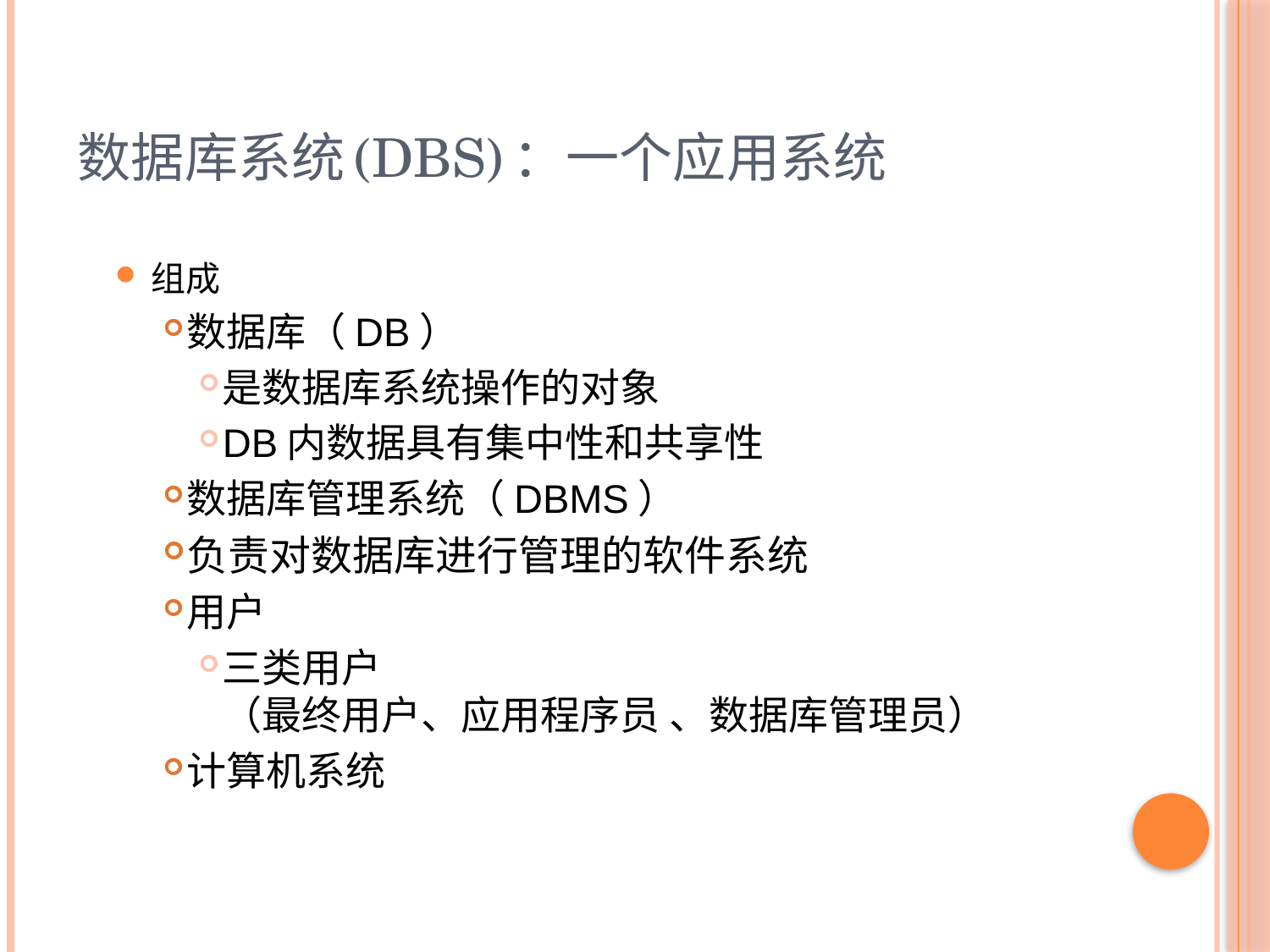

# 数据库系统(DBS)：一个应用系统

组成
数据库（DB）
是数据库系统操作的对象
DB内数据具有集中性和共享性
数据库管理系统（DBMS）
负责对数据库进行管理的软件系统
用户
三类用户
（最终用户、应用程序员 、数据库管理员）
计算机系统